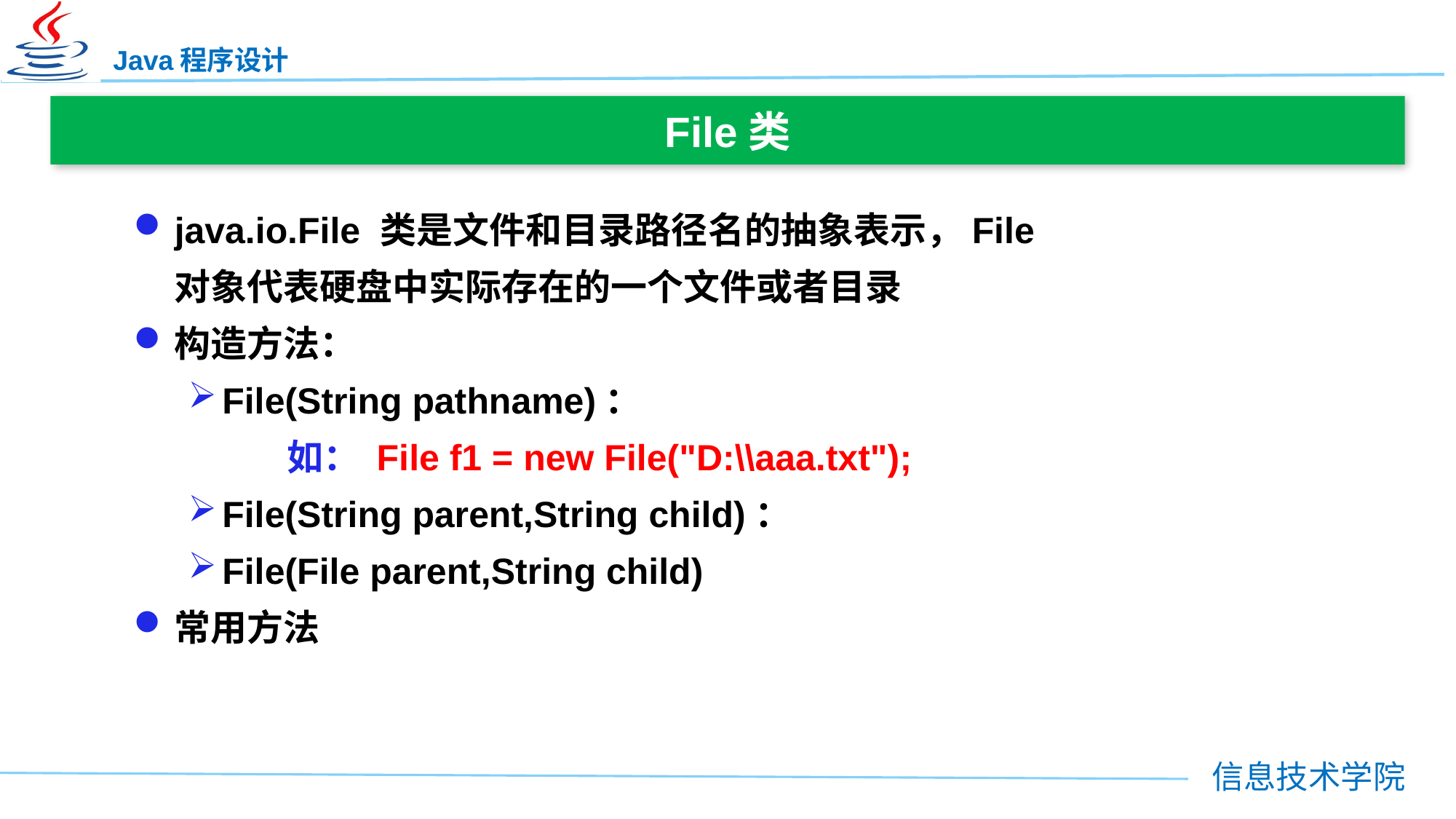

File类
java.io.File 类是文件和目录路径名的抽象表示，File对象代表硬盘中实际存在的一个文件或者目录
构造方法：
File(String pathname)：
           如： File f1 = new File("D:\\aaa.txt");
File(String parent,String child)：
File(File parent,String child)
常用方法